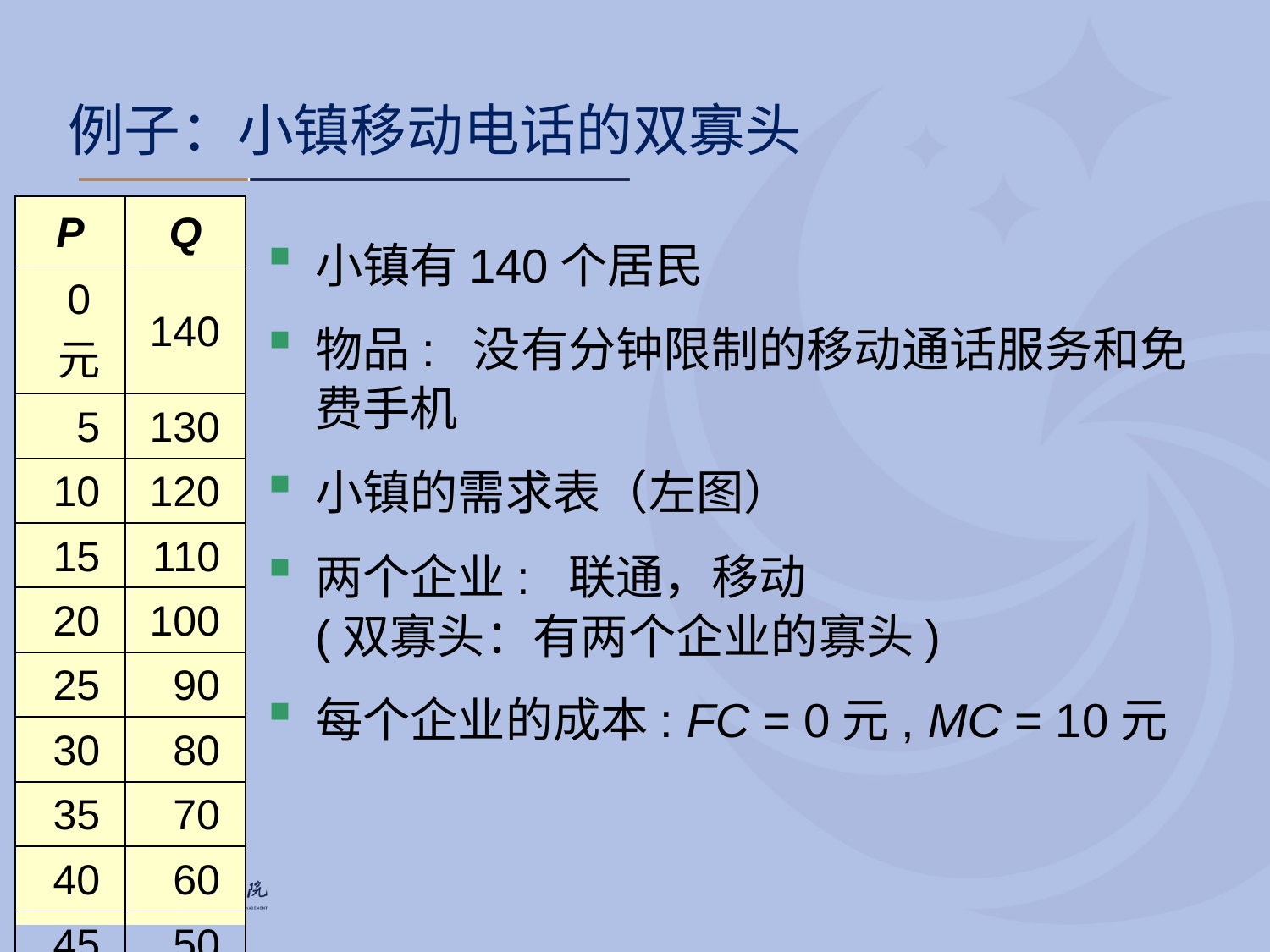

# 例子：小镇移动电话的双寡头

| P | Q |
| --- | --- |
| 0元 | 140 |
| 5 | 130 |
| 10 | 120 |
| 15 | 110 |
| 20 | 100 |
| 25 | 90 |
| 30 | 80 |
| 35 | 70 |
| 40 | 60 |
| 45 | 50 |
小镇有140个居民
物品:  没有分钟限制的移动通话服务和免费手机
小镇的需求表（左图）
两个企业:  联通，移动
(双寡头：有两个企业的寡头)
每个企业的成本: FC = 0元, MC = 10元